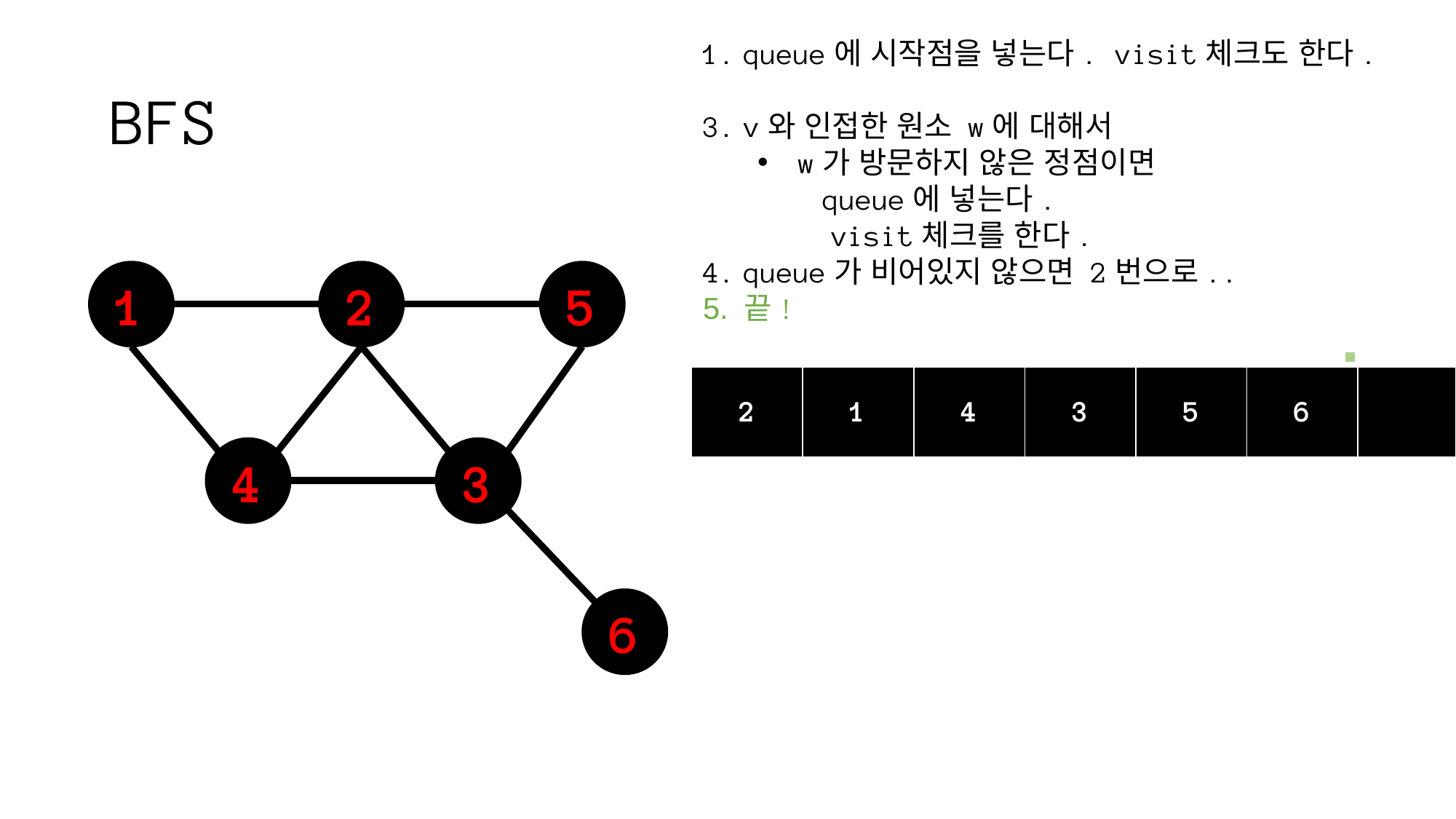

queue에 시작점을 넣는다. visit체크도 한다.
queue에서 원소(v)를 꺼낸다.
v와 인접한 원소 w에 대해서
w가 방문하지 않은 정점이면
  queue에 넣는다.
  visit체크를 한다.
queue가 비어있지 않으면 2번으로..
끝!

# BFS
1
2
5
| 2 | 1 | 4 | 3 | 5 | 6 |  |
| --- | --- | --- | --- | --- | --- | --- |
4
3
6